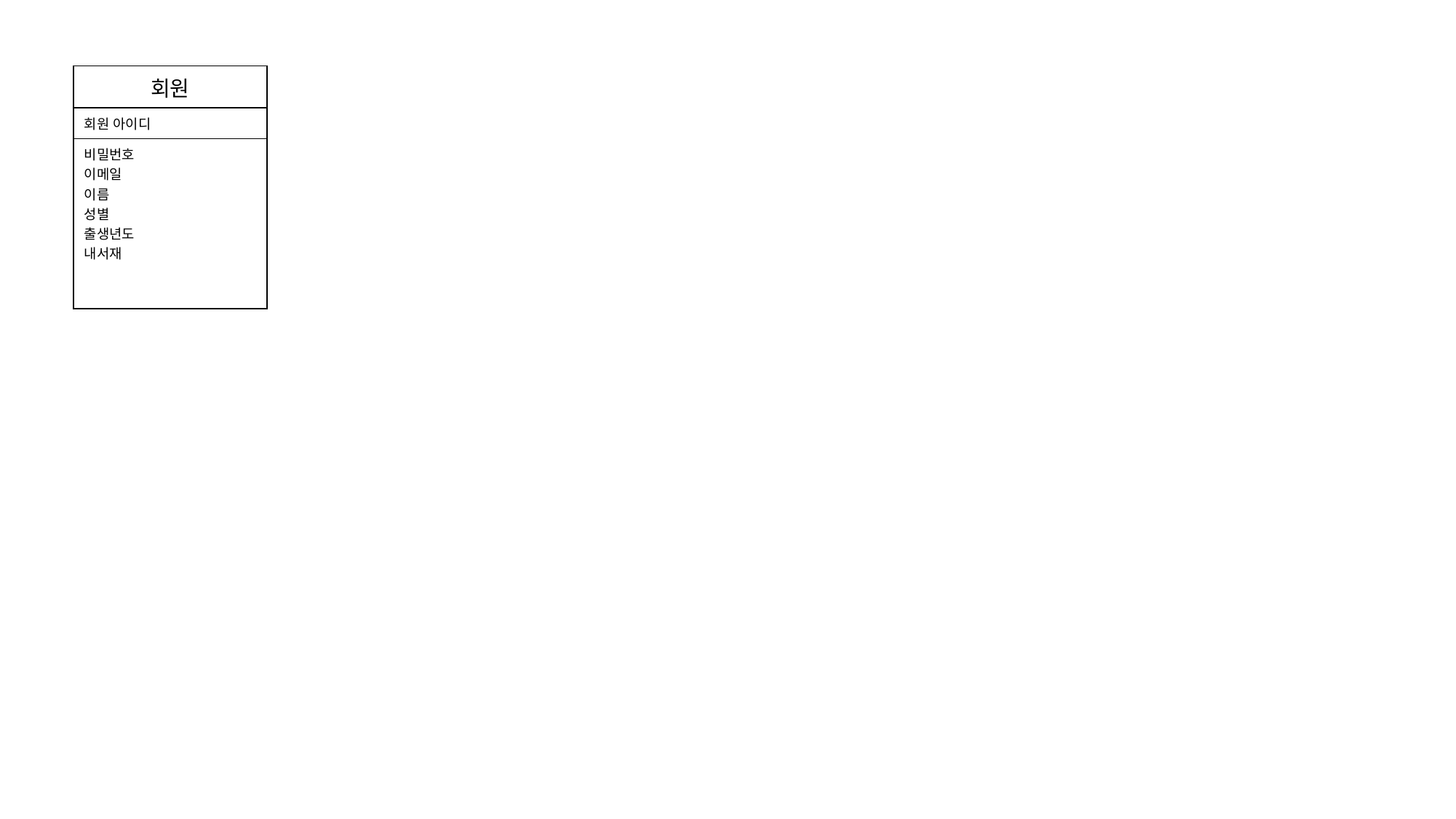

| 회원 |
| --- |
| 회원 아이디 |
| 비밀번호 이메일 이름 성별 출생년도 내서재 |